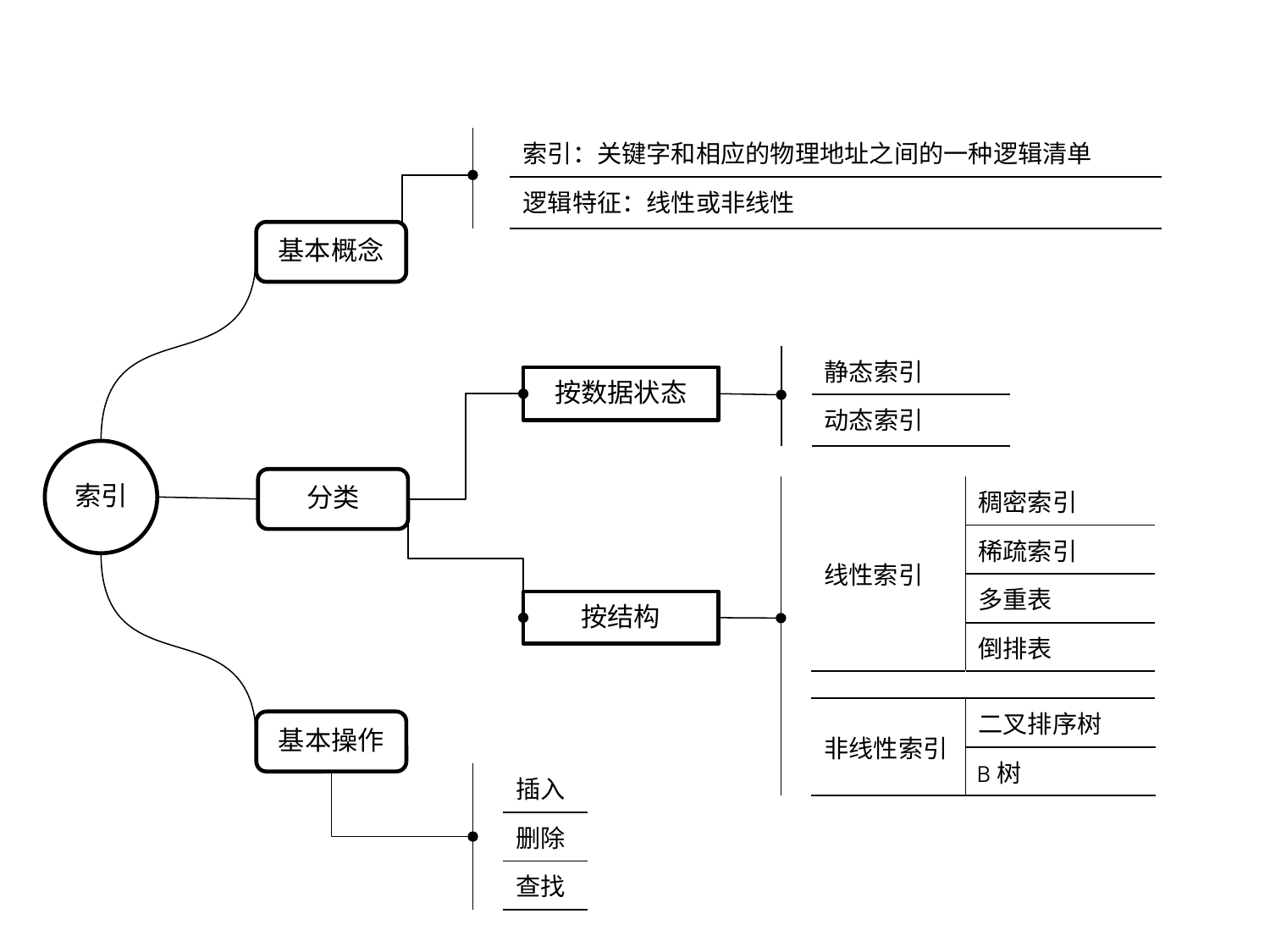

|  | 索引：关键字和相应的物理地址之间的一种逻辑清单 |
| --- | --- |
|  | 逻辑特征：线性或非线性 |
基本概念
|  | 静态索引 |
| --- | --- |
|  | 动态索引 |
按数据状态
索引
分类
|  | 线性索引 | 稠密索引 |
| --- | --- | --- |
|  |  | 稀疏索引 |
|  |  | 多重表 |
|  |  | 倒排表 |
|  |  |  |
|  | 非线性索引 | 二叉排序树 |
|  |  | B树 |
按结构
基本操作
|  | 插入 |
| --- | --- |
|  | 删除 |
|  | 查找 |